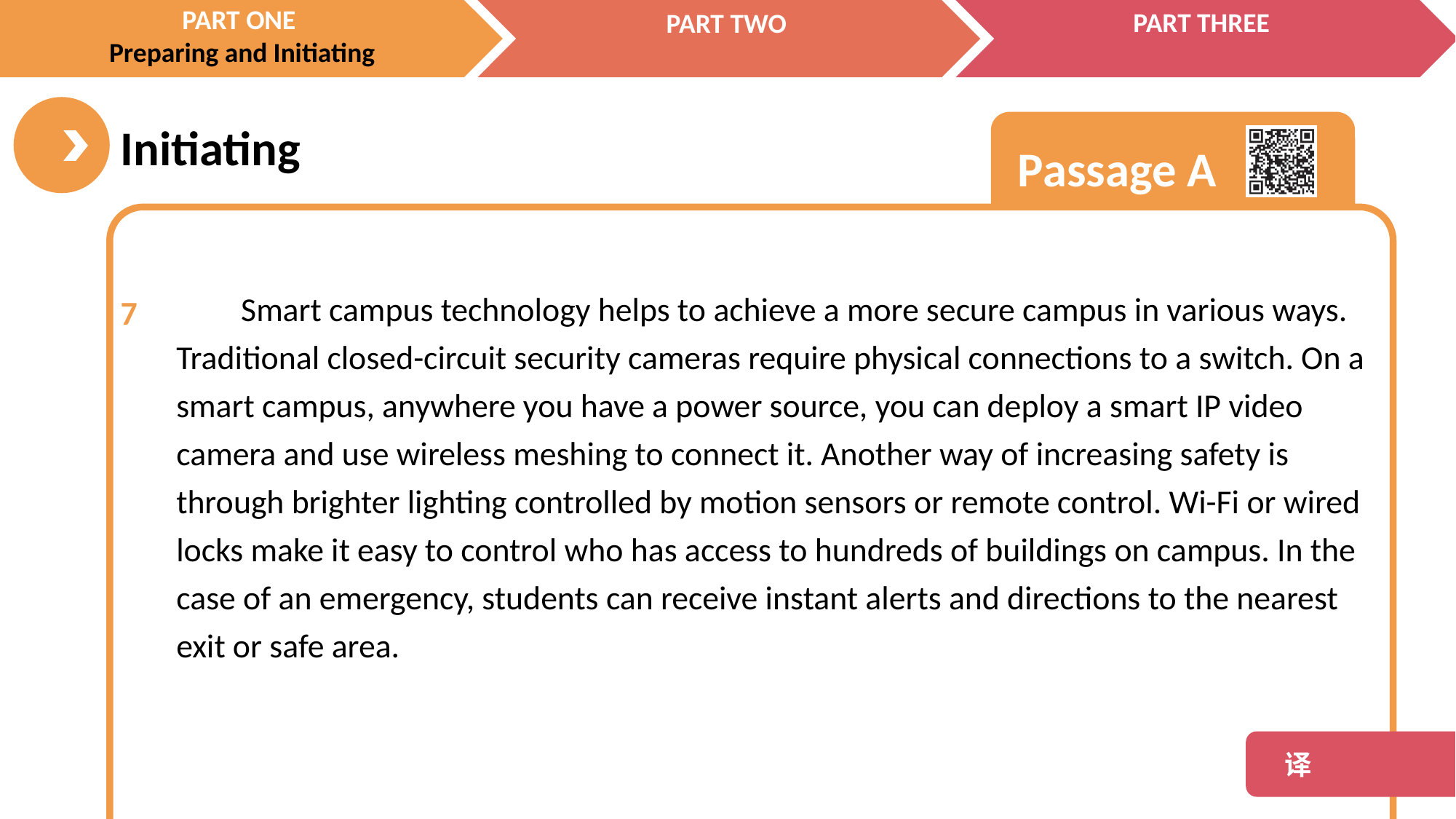

Smart campus technology helps to achieve a more secure campus in various ways. Traditional closed-circuit security cameras require physical connections to a switch. On a smart campus, anywhere you have a power source, you can deploy a smart IP video camera and use wireless meshing to connect it. Another way of increasing safety is through brighter lighting controlled by motion sensors or remote control. Wi-Fi or wired locks make it easy to control who has access to hundreds of buildings on campus. In the case of an emergency, students can receive instant alerts and directions to the nearest exit or safe area.

7

   译